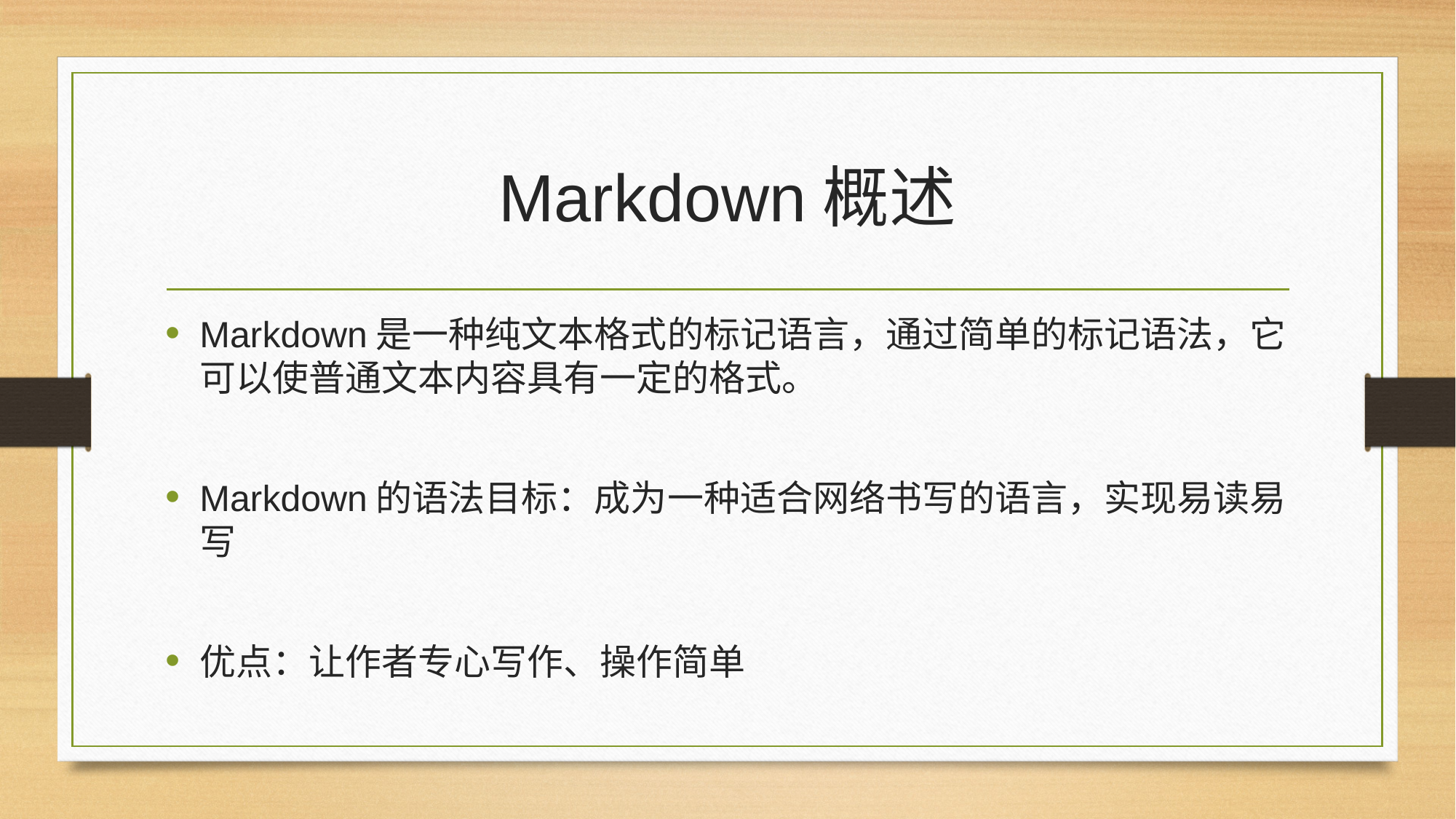

# Markdown概述
Markdown是一种纯文本格式的标记语言，通过简单的标记语法，它可以使普通文本内容具有一定的格式。

Markdown的语法目标：成为一种适合网络书写的语言，实现易读易写

优点：让作者专心写作、操作简单